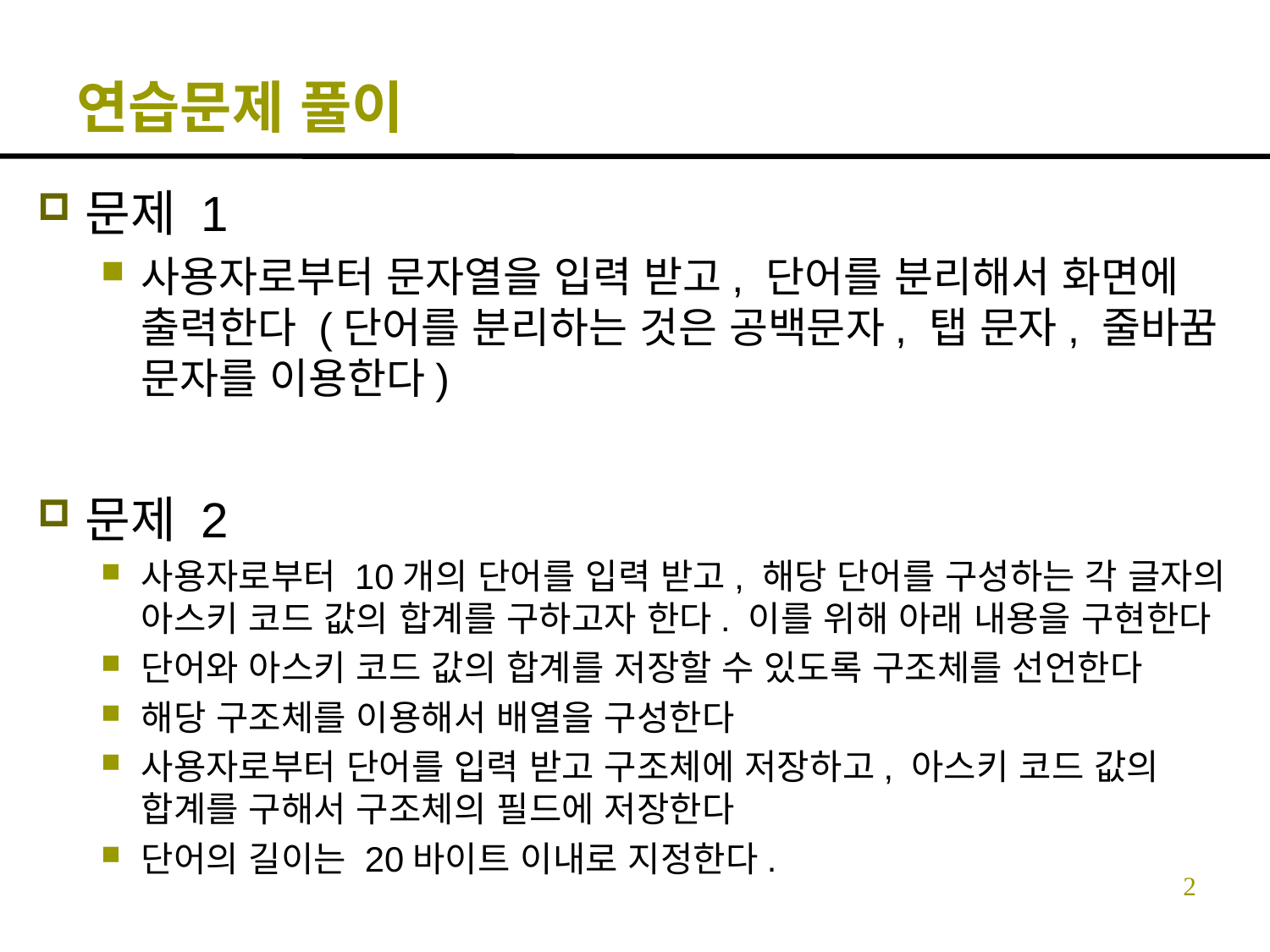

# 연습문제 풀이
문제 1
사용자로부터 문자열을 입력 받고, 단어를 분리해서 화면에 출력한다 (단어를 분리하는 것은 공백문자, 탭 문자, 줄바꿈 문자를 이용한다)

문제 2
사용자로부터 10개의 단어를 입력 받고, 해당 단어를 구성하는 각 글자의 아스키 코드 값의 합계를 구하고자 한다. 이를 위해 아래 내용을 구현한다
단어와 아스키 코드 값의 합계를 저장할 수 있도록 구조체를 선언한다
해당 구조체를 이용해서 배열을 구성한다
사용자로부터 단어를 입력 받고 구조체에 저장하고, 아스키 코드 값의 합계를 구해서 구조체의 필드에 저장한다
단어의 길이는 20바이트 이내로 지정한다.